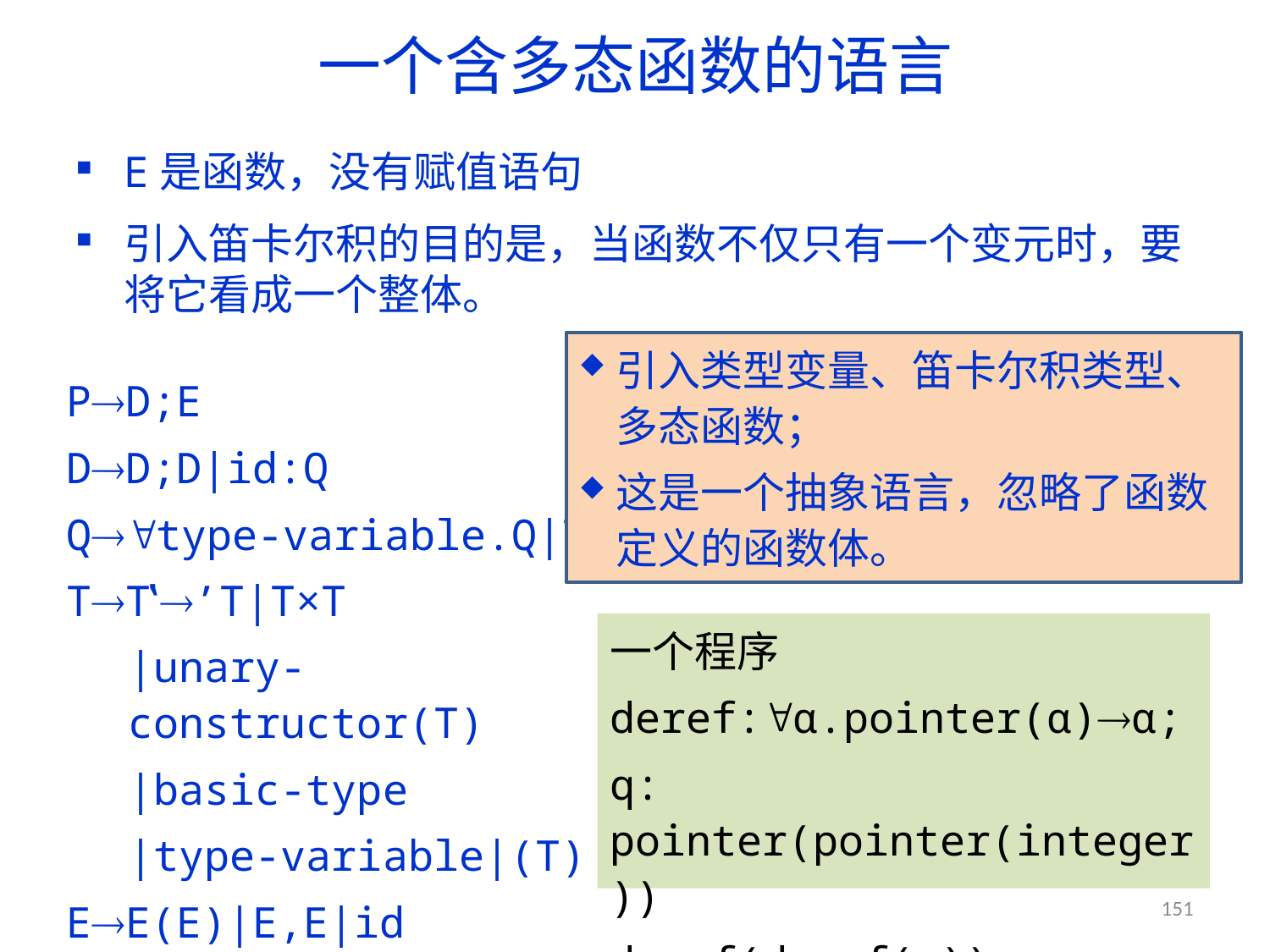

# 一个含多态函数的语言
E是函数，没有赋值语句
引入笛卡尔积的目的是，当函数不仅只有一个变元时，要将它看成一个整体。
引入类型变量、笛卡尔积类型、多态函数；
这是一个抽象语言，忽略了函数定义的函数体。
P→D;E
D→D;D|id:Q
Q→∀type-variable.Q|T
T→T‘→’T|T×T
|unary-constructor(T)
|basic-type
|type-variable|(T)
E→E(E)|E,E|id
一个程序
deref:∀α.pointer(α)→α;
q: pointer(pointer(integer))
deref(deref(q))
151